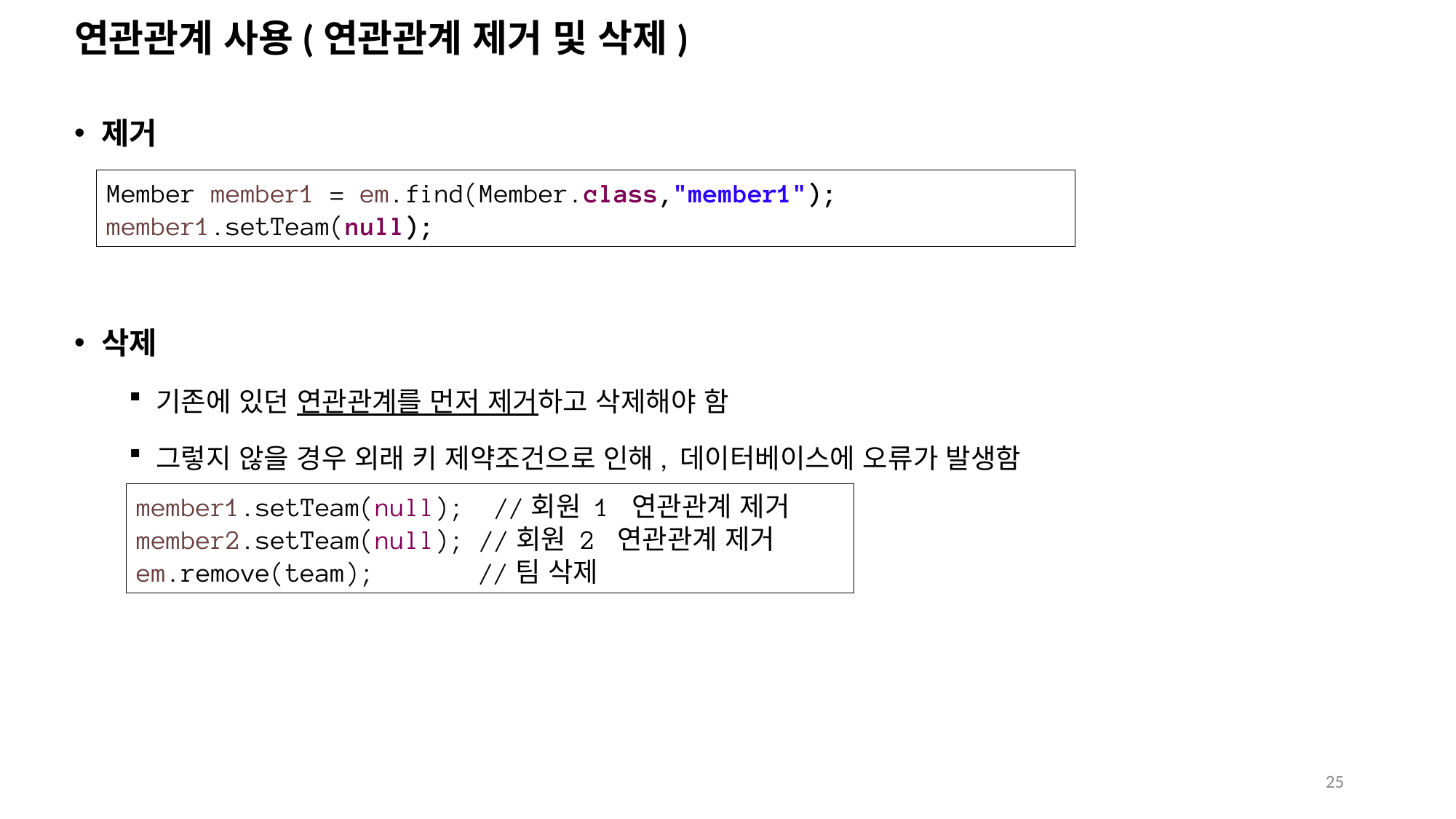

# 연관관계 사용(연관관계 제거 및 삭제)
제거

삭제
기존에 있던 연관관계를 먼저 제거하고 삭제해야 함
그렇지 않을 경우 외래 키 제약조건으로 인해, 데이터베이스에 오류가 발생함

Member member1 = em.find(Member.class,"member1");
member1.setTeam(null);
member1.setTeam(null);  //회원 1 연관관계 제거
member2.setTeam(null); //회원 2 연관관계 제거
em.remove(team);	 //팀 삭제
25